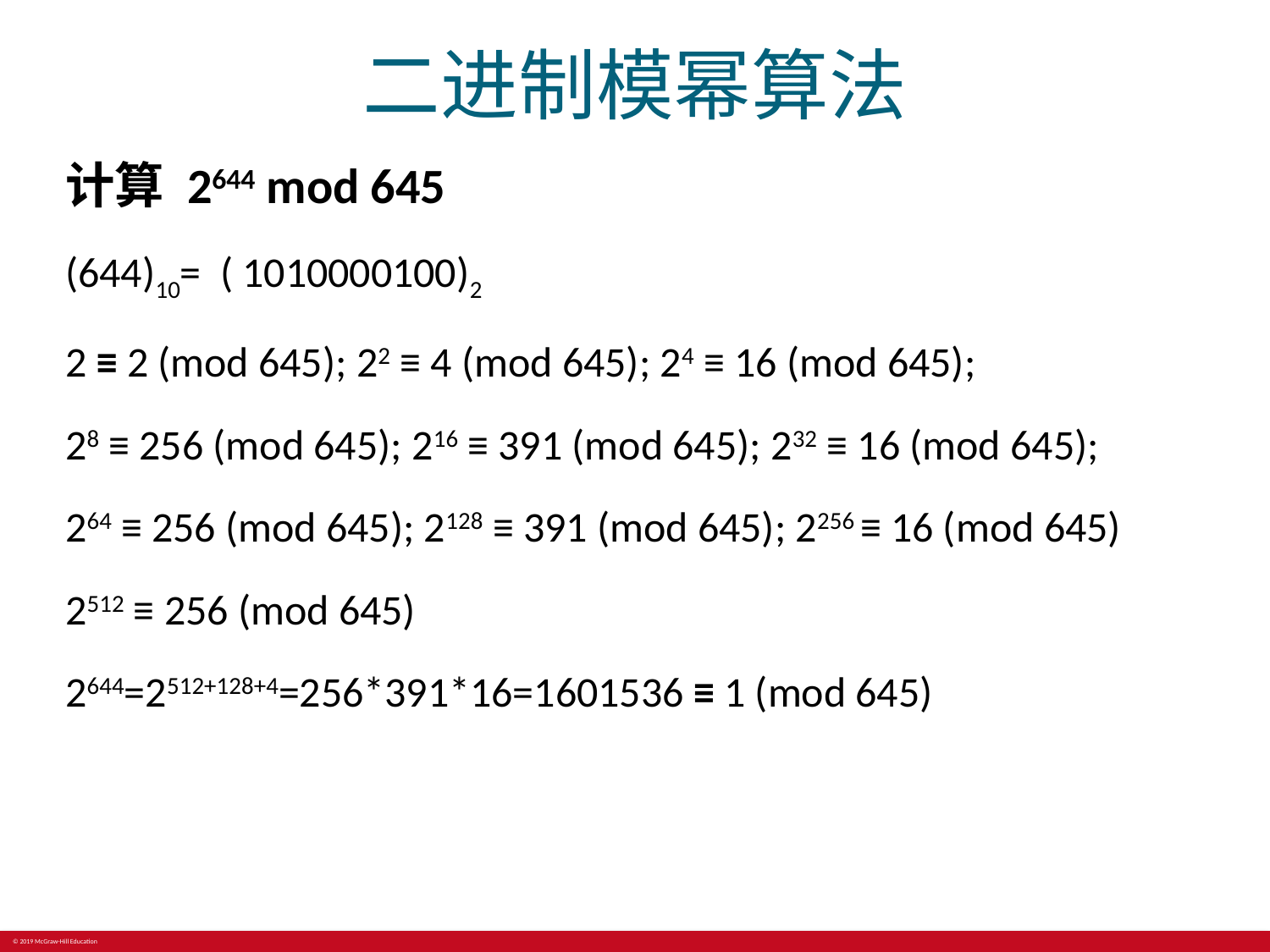

# 二进制模幂算法
计算 2644 mod 645
(644)10=  ( 1010000100)2
2 ≡ 2 (mod 645); 22 ≡ 4 (mod 645); 24 ≡ 16 (mod 645);
28 ≡ 256 (mod 645); 216 ≡ 391 (mod 645); 232 ≡ 16 (mod 645);
264 ≡ 256 (mod 645); 2128 ≡ 391 (mod 645); 2256 ≡ 16 (mod 645)
2512 ≡ 256 (mod 645)
2644=2512+128+4=256*391*16=1601536 ≡ 1 (mod 645)